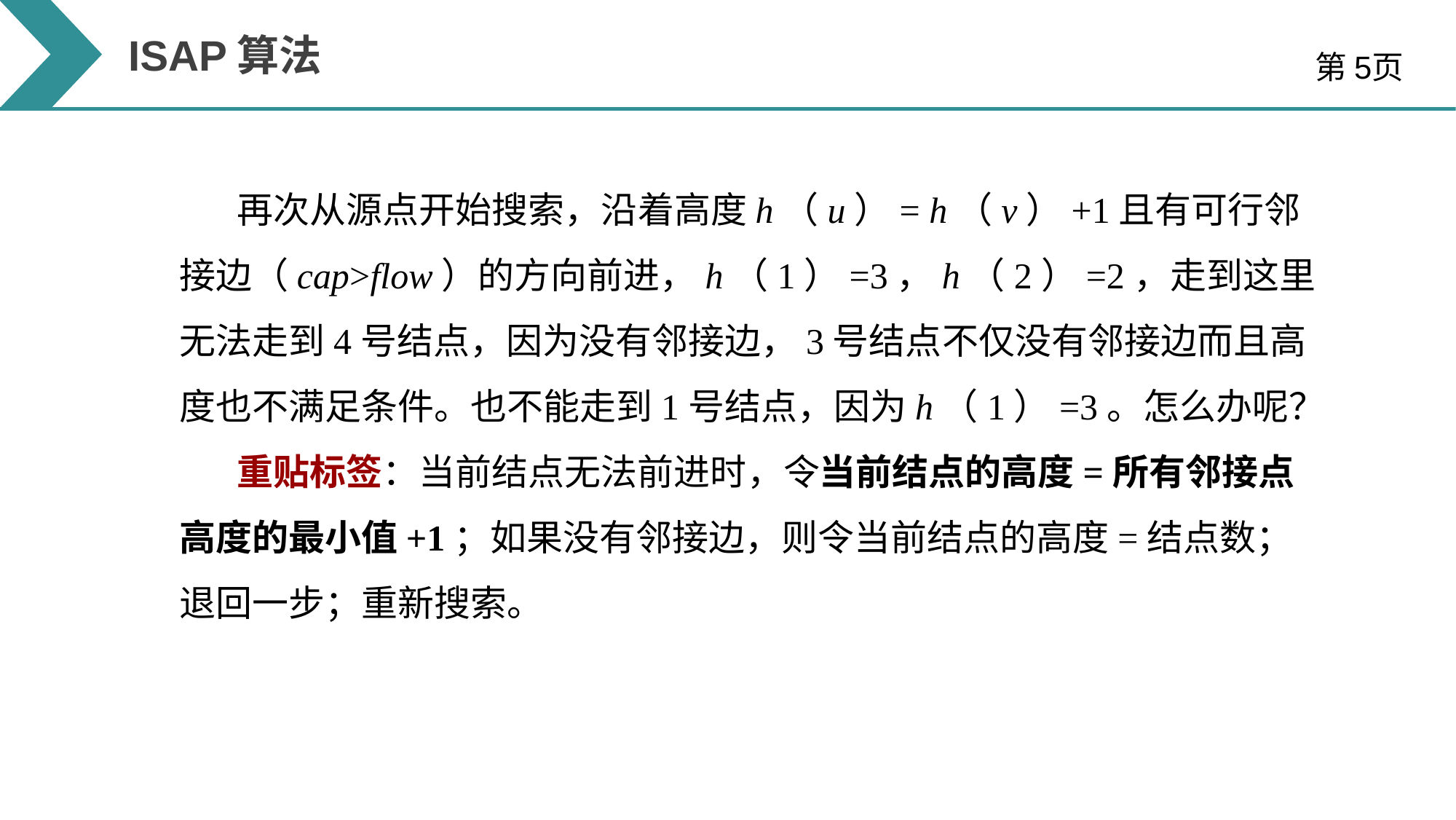

ISAP算法
第5页
再次从源点开始搜索，沿着高度h（u）= h（v）+1且有可行邻接边（cap>flow）的方向前进，h（1）=3，h（2）=2，走到这里无法走到4号结点，因为没有邻接边，3号结点不仅没有邻接边而且高度也不满足条件。也不能走到1号结点，因为h（1）=3。怎么办呢？
重贴标签：当前结点无法前进时，令当前结点的高度=所有邻接点高度的最小值+1；如果没有邻接边，则令当前结点的高度=结点数；退回一步；重新搜索。